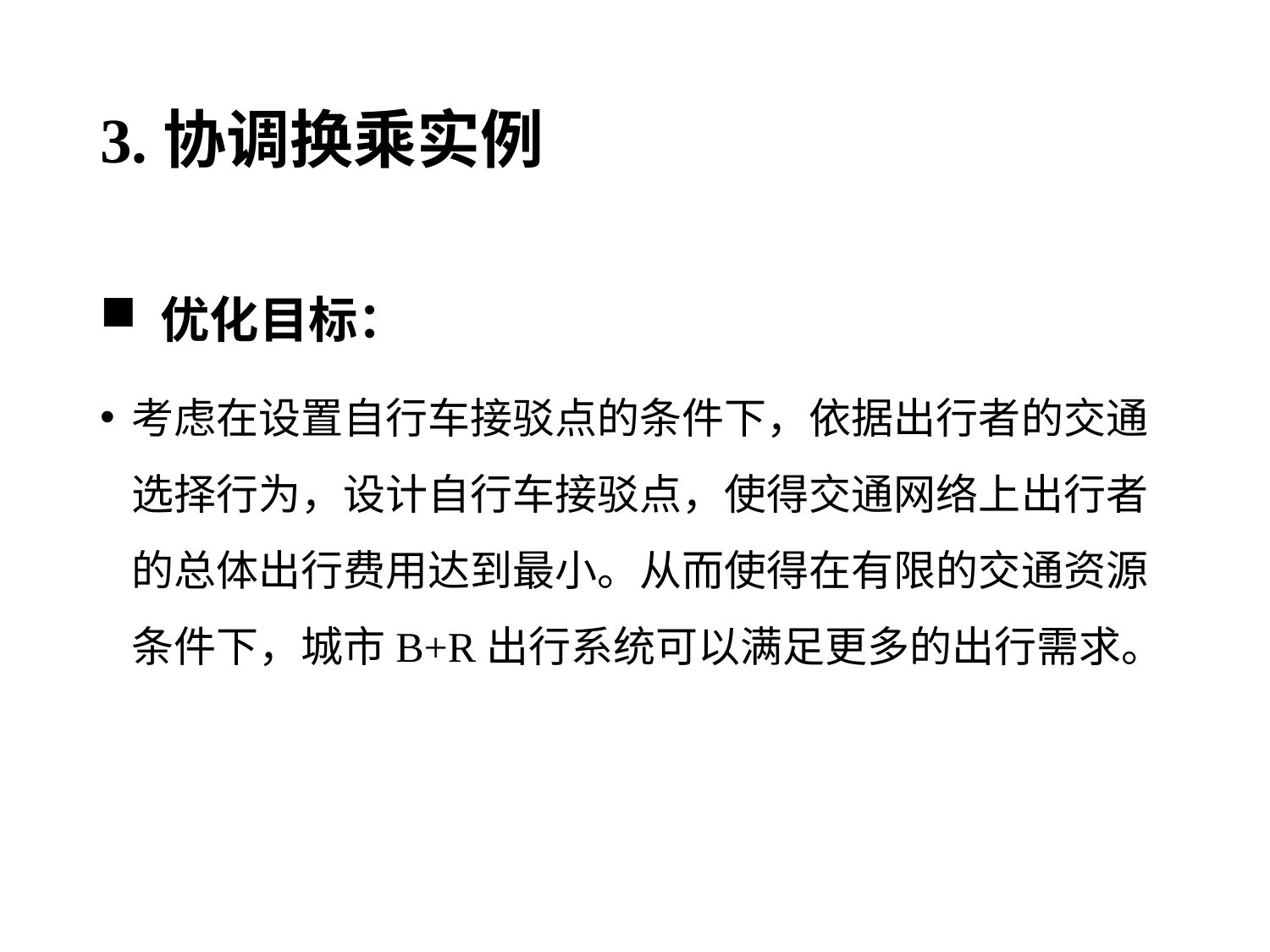

# 3.协调换乘实例
 优化目标：
考虑在设置自行车接驳点的条件下，依据出行者的交通选择行为，设计自行车接驳点，使得交通网络上出行者的总体出行费用达到最小。从而使得在有限的交通资源条件下，城市B+R出行系统可以满足更多的出行需求。